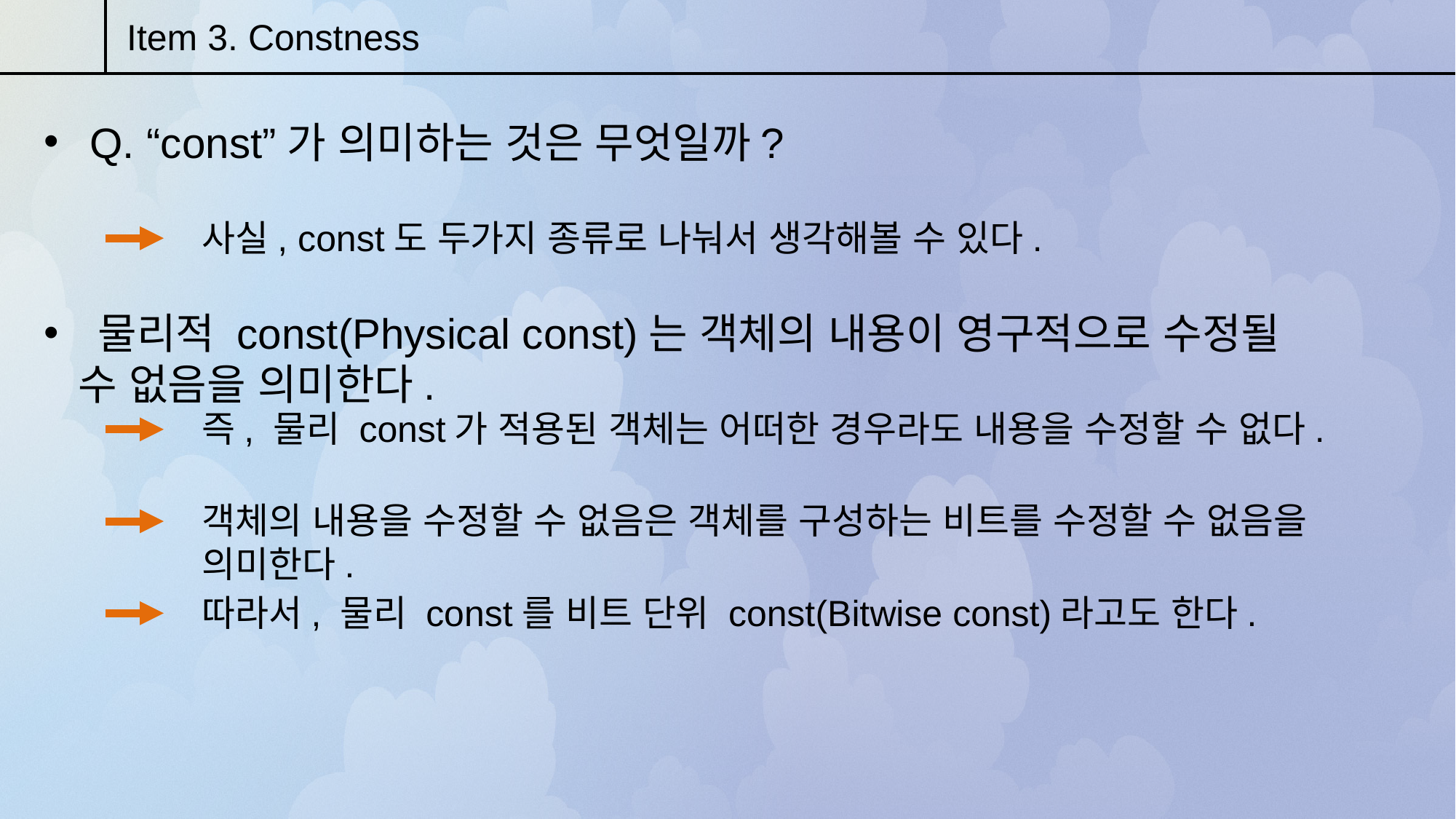

Item 3. Constness
 Q. “const”가 의미하는 것은 무엇일까?
사실, const도 두가지 종류로 나눠서 생각해볼 수 있다.
 물리적 const(Physical const)는 객체의 내용이 영구적으로 수정될 수 없음을 의미한다.
즉, 물리 const가 적용된 객체는 어떠한 경우라도 내용을 수정할 수 없다.
객체의 내용을 수정할 수 없음은 객체를 구성하는 비트를 수정할 수 없음을 의미한다.
따라서, 물리 const를 비트 단위 const(Bitwise const)라고도 한다.